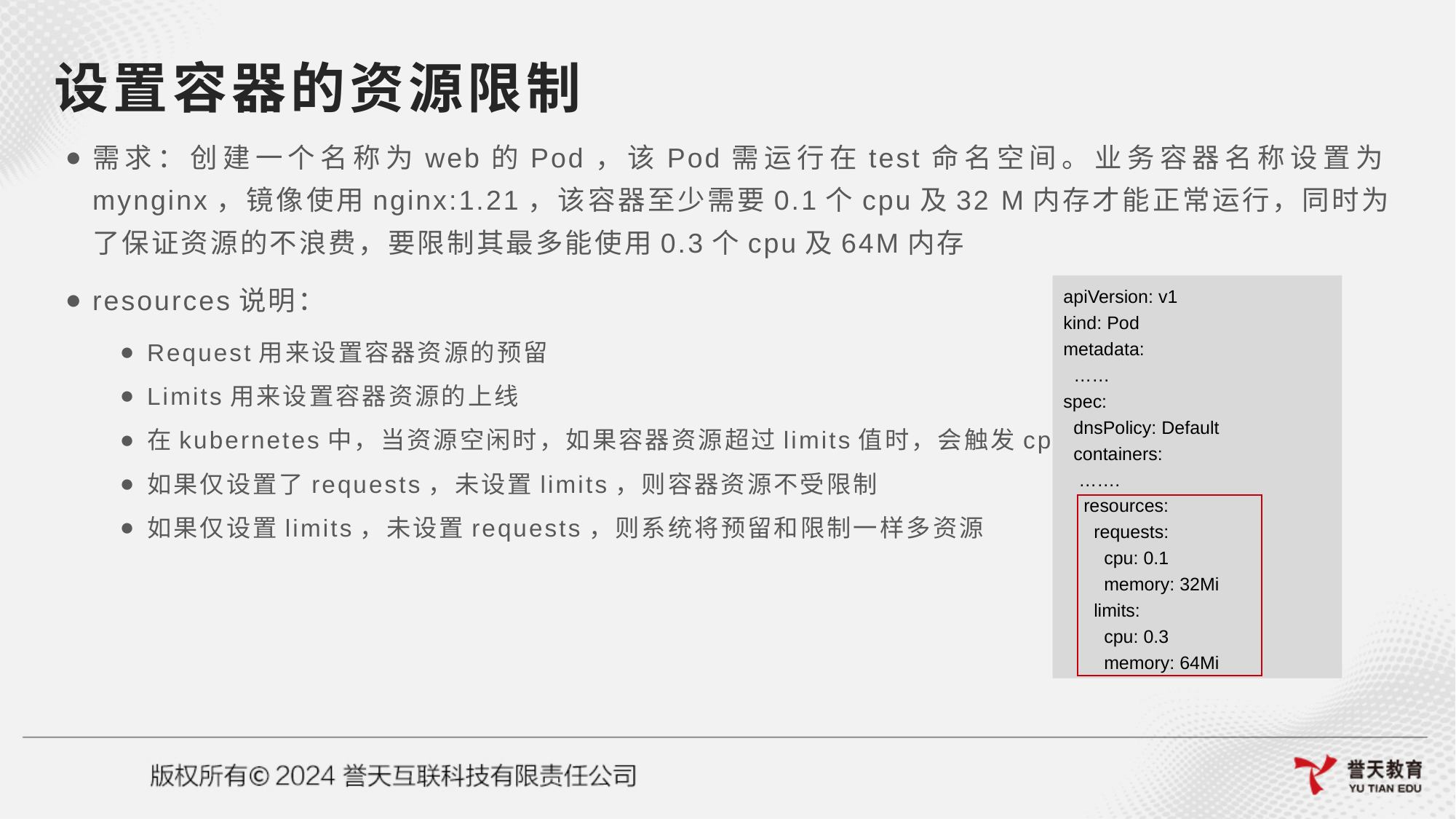

# 设置容器的资源限制
需求：创建一个名称为web的Pod，该Pod需运行在test命名空间。业务容器名称设置为mynginx，镜像使用nginx:1.21，该容器至少需要0.1个cpu及32 M内存才能正常运行，同时为了保证资源的不浪费，要限制其最多能使用0.3个cpu及64M内存
resources说明：
Request用来设置容器资源的预留
Limits用来设置容器资源的上线
在kubernetes中，当资源空闲时，如果容器资源超过limits值时，会触发cpu限流
如果仅设置了requests，未设置limits，则容器资源不受限制
如果仅设置limits，未设置requests，则系统将预留和限制一样多资源
apiVersion: v1
kind: Pod
metadata:
  ……
spec:
  dnsPolicy: Default
  containers:
   …….
    resources:
      requests:
        cpu: 0.1
        memory: 32Mi
      limits:
        cpu: 0.3
        memory: 64Mi